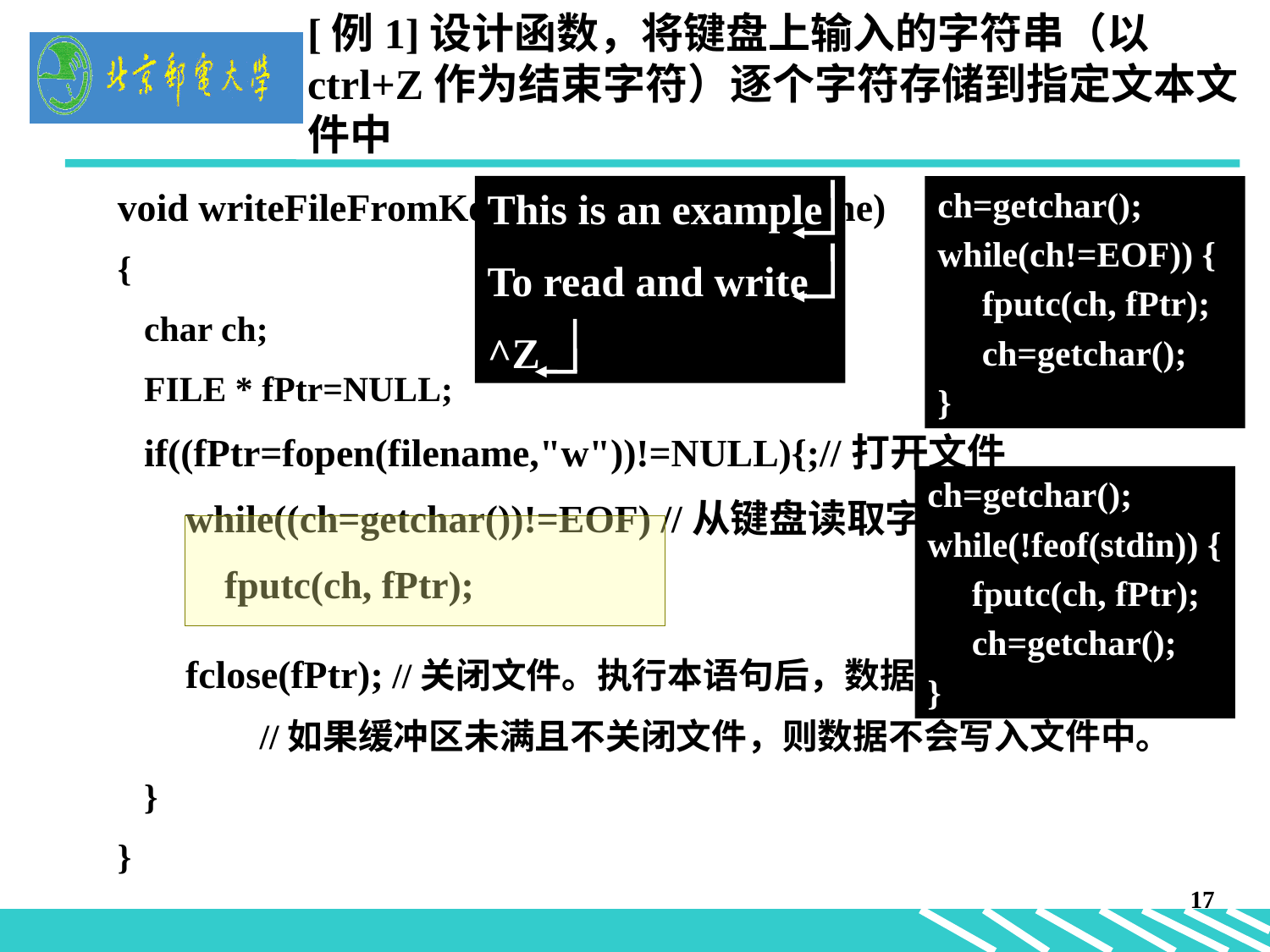

[例1]设计函数，将键盘上输入的字符串（以ctrl+Z作为结束字符）逐个字符存储到指定文本文件中
void writeFileFromKeyboard(char * filename)
{
   char ch;
   FILE * fPtr=NULL;
   if((fPtr=fopen(filename,"w"))!=NULL){;//打开文件
       while((ch=getchar())!=EOF) //从键盘读取字符写入文件
           fputc(ch, fPtr);

       fclose(fPtr); //关闭文件。执行本语句后，数据将写入文件中。
                //如果缓冲区未满且不关闭文件，则数据不会写入文件中。
   }
}
This is an example
To read and write
^Z

ch=getchar();
while(ch!=EOF)) {
     fputc(ch, fPtr);
     ch=getchar();
}
ch=getchar();
while(!feof(stdin)) {
     fputc(ch, fPtr);
     ch=getchar();
}

17